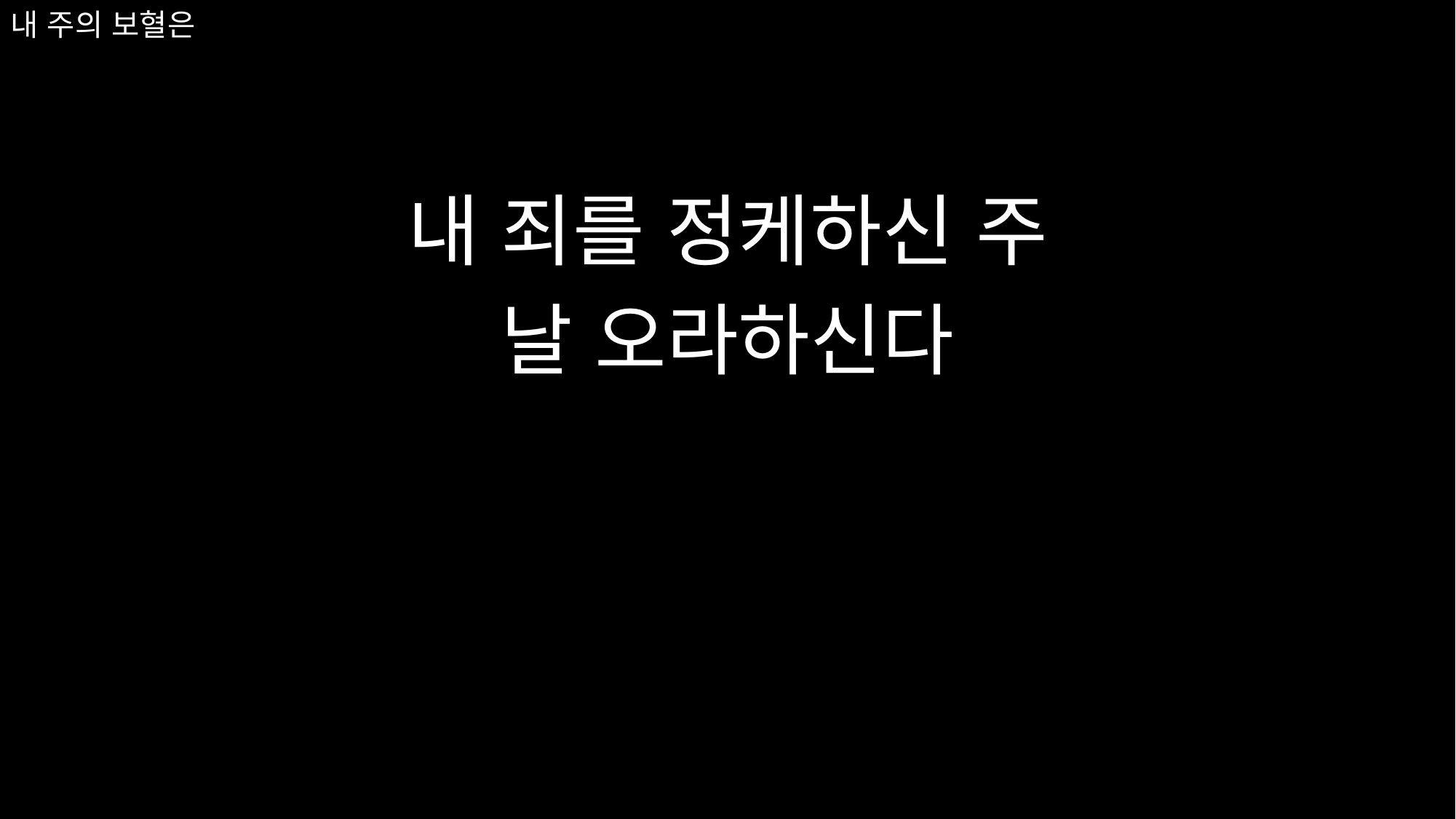

내 죄를 정케하신 주
날 오라하신다
# 내 주의 보혈은